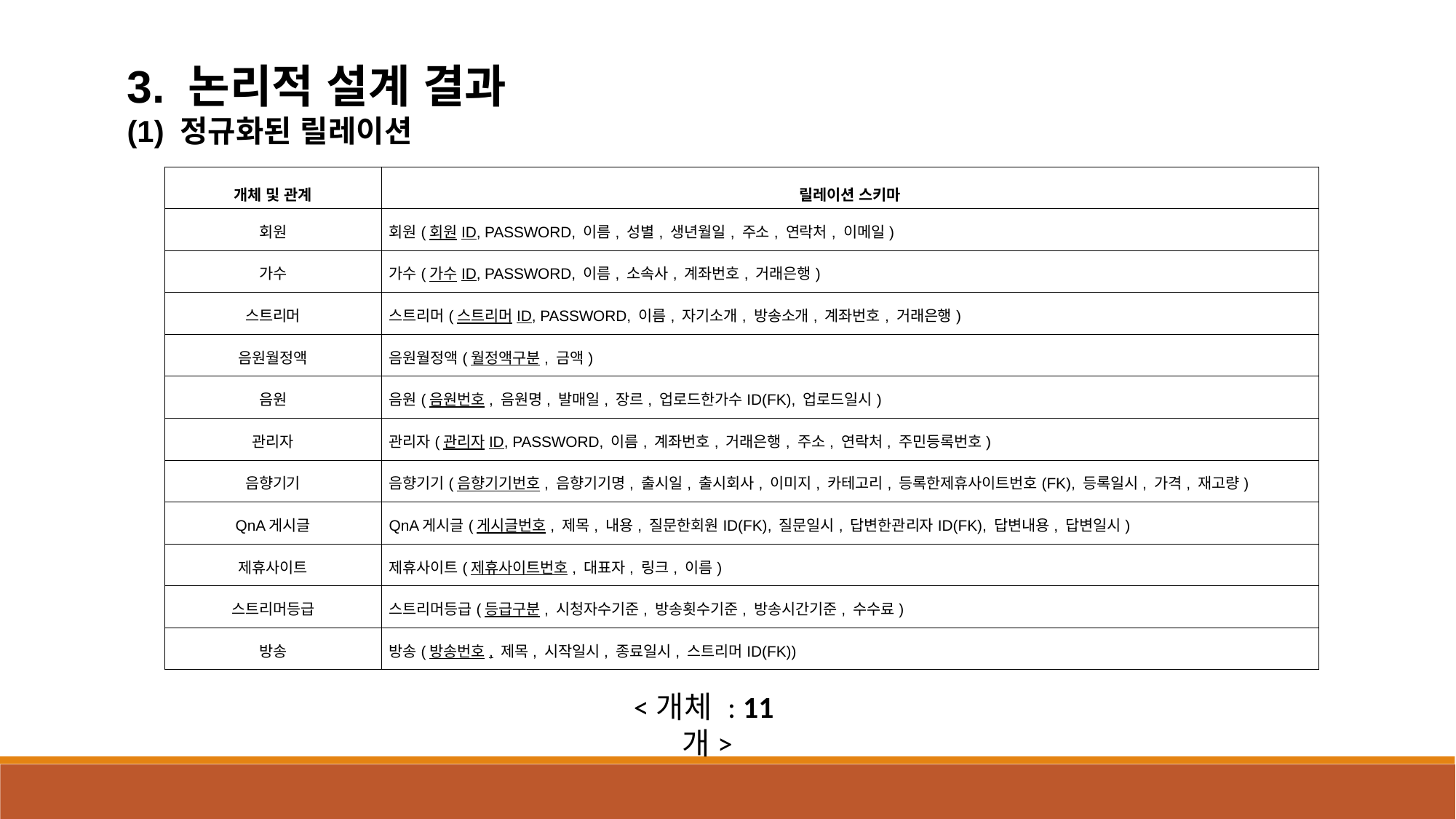

3. 논리적 설계 결과
(1) 정규화된 릴레이션
| 개체 및 관계 | 릴레이션 스키마 |
| --- | --- |
| 회원 | 회원(회원ID, PASSWORD, 이름, 성별, 생년월일, 주소, 연락처, 이메일) |
| 가수 | 가수(가수ID, PASSWORD, 이름, 소속사, 계좌번호, 거래은행) |
| 스트리머 | 스트리머(스트리머ID, PASSWORD, 이름, 자기소개, 방송소개, 계좌번호, 거래은행) |
| 음원월정액 | 음원월정액(월정액구분, 금액) |
| 음원 | 음원(음원번호, 음원명, 발매일, 장르, 업로드한가수ID(FK), 업로드일시) |
| 관리자 | 관리자(관리자ID, PASSWORD, 이름, 계좌번호, 거래은행, 주소, 연락처, 주민등록번호) |
| 음향기기 | 음향기기(음향기기번호, 음향기기명, 출시일, 출시회사, 이미지, 카테고리, 등록한제휴사이트번호(FK), 등록일시, 가격, 재고량) |
| QnA게시글 | QnA게시글(게시글번호, 제목, 내용, 질문한회원ID(FK), 질문일시, 답변한관리자ID(FK), 답변내용, 답변일시) |
| 제휴사이트 | 제휴사이트(제휴사이트번호, 대표자, 링크, 이름) |
| 스트리머등급 | 스트리머등급(등급구분, 시청자수기준, 방송횟수기준, 방송시간기준, 수수료) |
| 방송 | 방송(방송번호, 제목, 시작일시, 종료일시, 스트리머ID(FK)) |

<개체 : 11개>